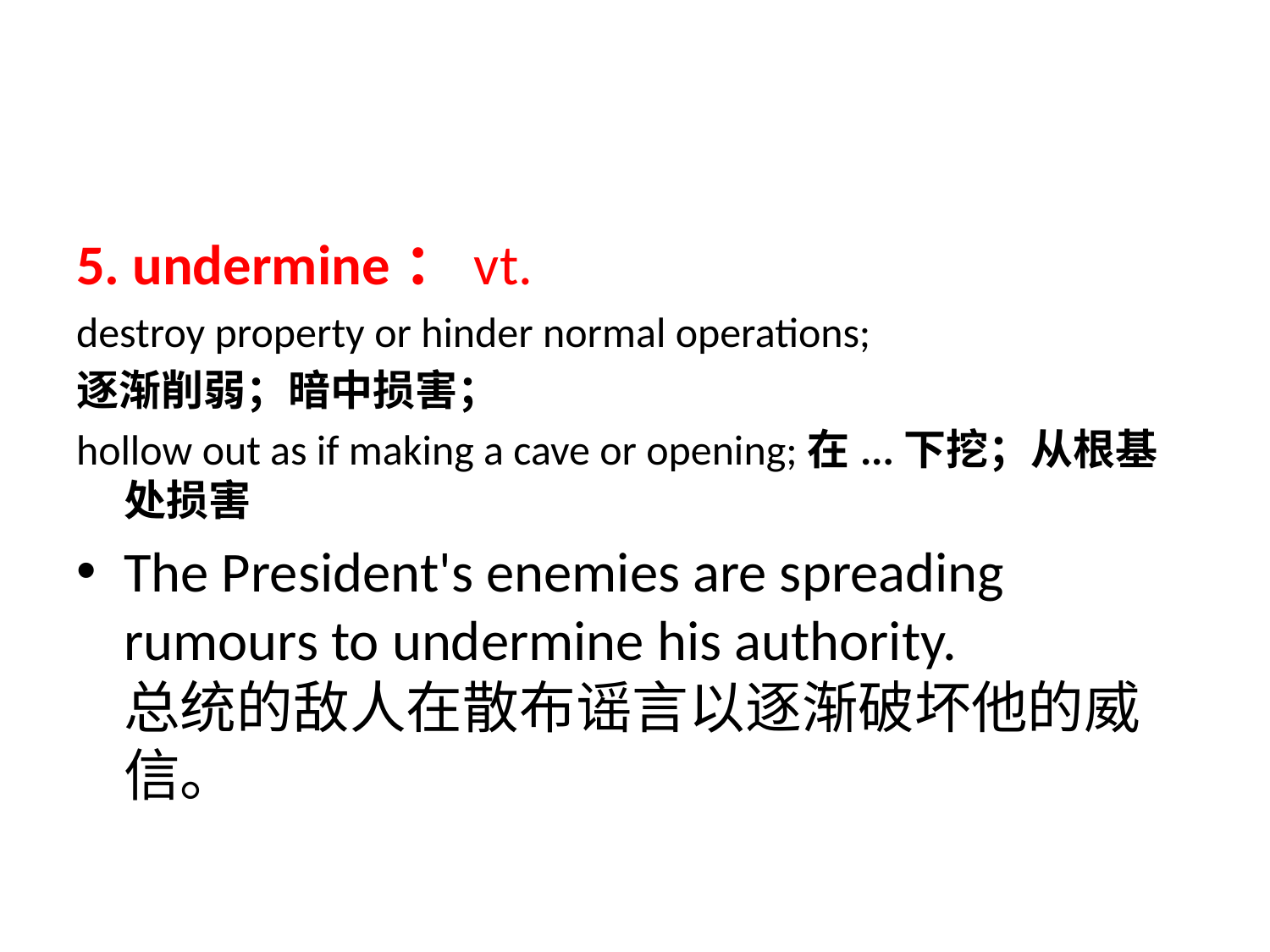

#
5. undermine：vt.
destroy property or hinder normal operations;
逐渐削弱；暗中损害；
hollow out as if making a cave or opening;在...下挖；从根基处损害
The President's enemies are spreading rumours to undermine his authority.
总统的敌人在散布谣言以逐渐破坏他的威信。